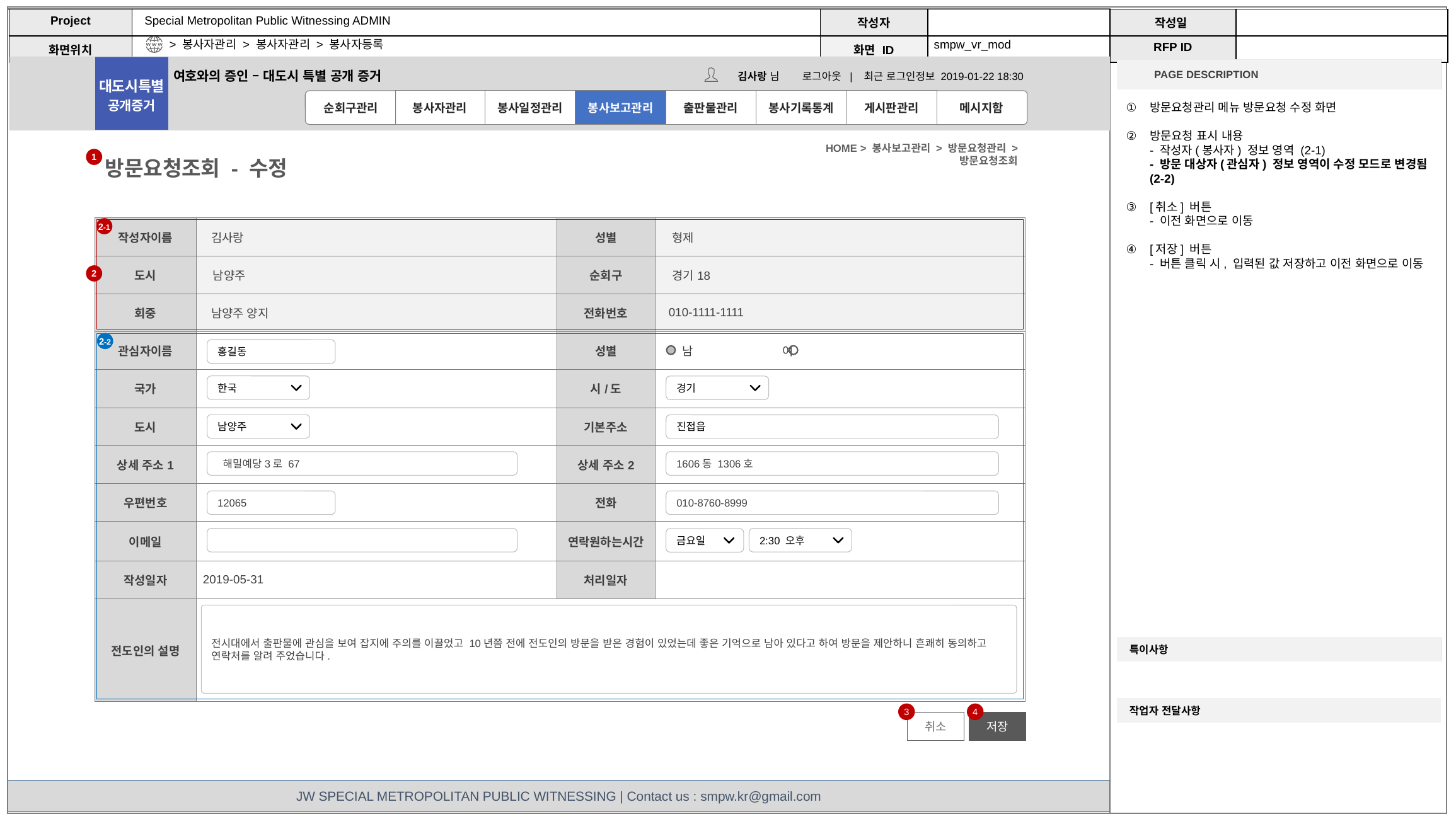

> 봉사자관리 > 봉사자관리 > 봉사자등록
smpw_vr_mod
방문요청관리 메뉴 방문요청 수정 화면
방문요청 표시 내용
- 작성자(봉사자) 정보 영역 (2-1)
- 방문 대상자(관심자) 정보 영역이 수정 모드로 변경됨 (2-2)
[취소] 버튼
- 이전 화면으로 이동

[저장] 버튼
- 버튼 클릭 시, 입력된 값 저장하고 이전 화면으로 이동
HOME > 봉사보고관리 > 방문요청관리 > 방문요청조회
1
방문요청조회 - 수정
| 작성자이름 | 김사랑 | 성별 | 형제 |
| --- | --- | --- | --- |
| 도시 | 남양주 | 순회구 | 경기18 |
| 회중 | 남양주 양지 | 전화번호 | 010-1111-1111 |
| 관심자이름 |  | 성별 | 남 여 |
| 국가 |  | 시/도 |  |
| 도시 |  | 기본주소 |  |
| 상세 주소1 |  | 상세 주소2 |  |
| 우편번호 |  | 전화 |  |
| 이메일 |  | 연락원하는시간 |  |
| 작성일자 | 2019-05-31 | 처리일자 |  |
| 전도인의 설명 |  |  |  |
2-1

2

2-2
홍길동

한국

경기

남양주

진접읍
1606동 1306호
 해밀예당3로 67
12065
010-8760-8999

2:30 오후

금요일

전시대에서 출판물에 관심을 보여 잡지에 주의를 이끌었고 10년쯤 전에 전도인의 방문을 받은 경험이 있었는데 좋은 기억으로 남아 있다고 하여 방문을 제안하니 흔쾌히 동의하고 연락처를 알려 주었습니다.
3
4
취소
저장
JW SPECIAL METROPOLITAN PUBLIC WITNESSING | Contact us : smpw.kr@gmail.com